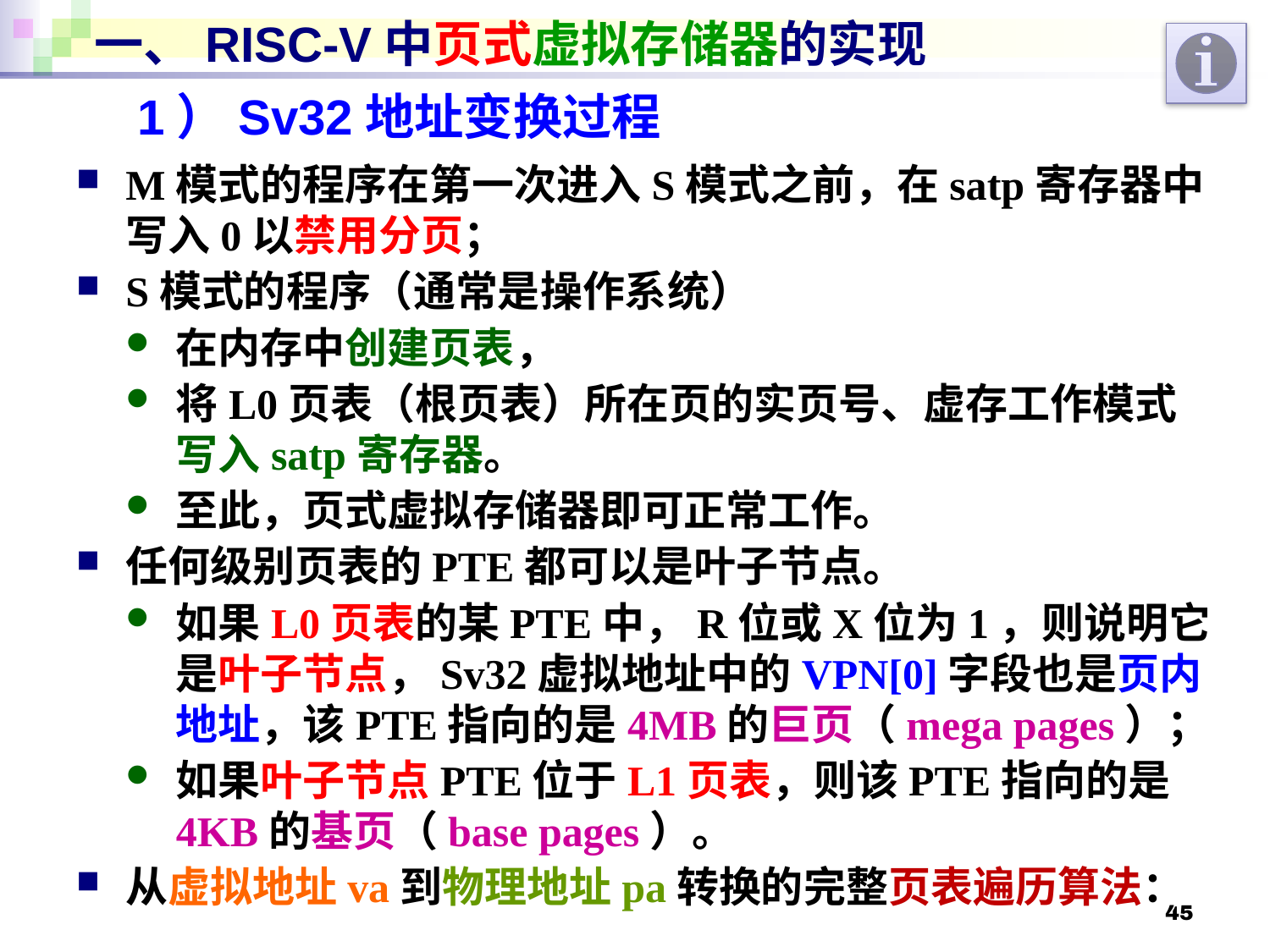

# 一、RISC-V中页式虚拟存储器的实现

1）Sv32地址变换过程
M模式的程序在第一次进入S模式之前，在satp寄存器中写入0以禁用分页；
S模式的程序（通常是操作系统）
在内存中创建页表，
将L0页表（根页表）所在页的实页号、虚存工作模式写入satp寄存器。
至此，页式虚拟存储器即可正常工作。
任何级别页表的PTE都可以是叶子节点。
如果L0页表的某PTE中，R位或X位为1，则说明它是叶子节点，Sv32虚拟地址中的VPN[0]字段也是页内地址，该PTE指向的是4MB的巨页（mega pages）；
如果叶子节点PTE位于L1页表，则该PTE指向的是4KB的基页（base pages）。
从虚拟地址va到物理地址pa转换的完整页表遍历算法：
45